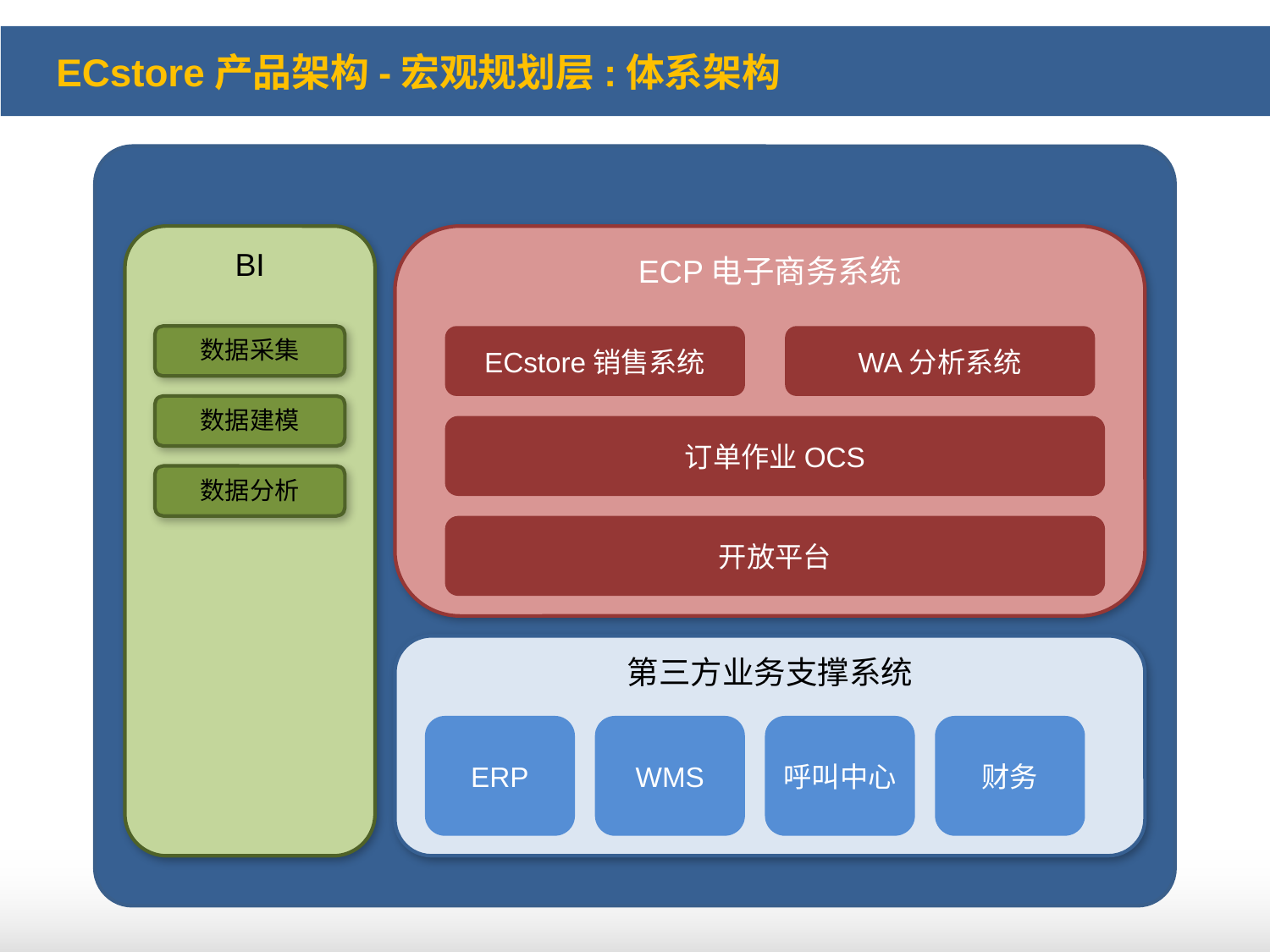

ECstore产品架构-宏观规划层:体系架构

BI
ECP电子商务系统
数据采集
ECstore销售系统
WA分析系统
数据建模
订单作业OCS
数据分析
开放平台
第三方业务支撑系统
ERP
WMS
呼叫中心
财务